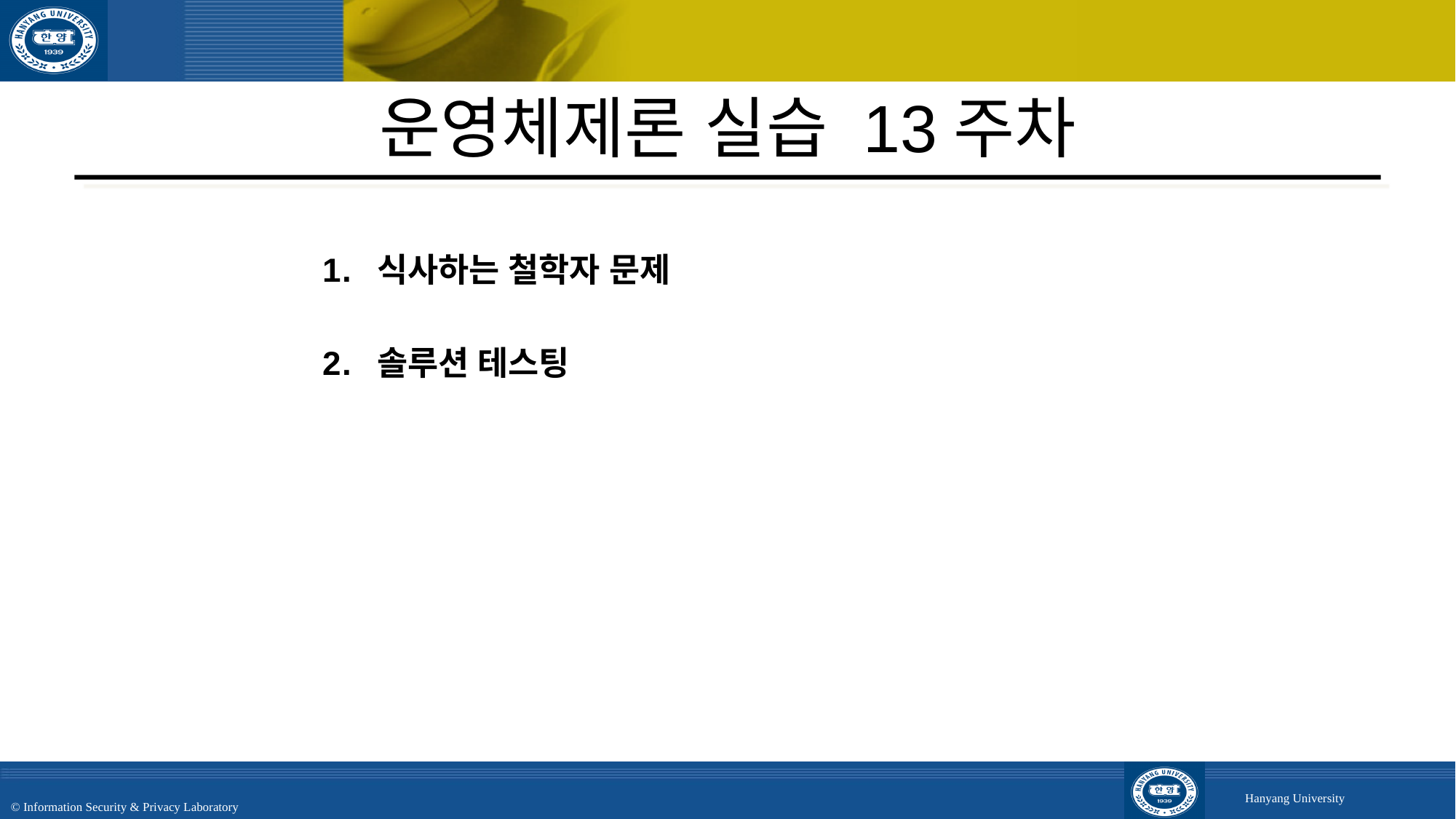

# 운영체제론 실습 13주차

식사하는 철학자 문제

솔루션 테스팅